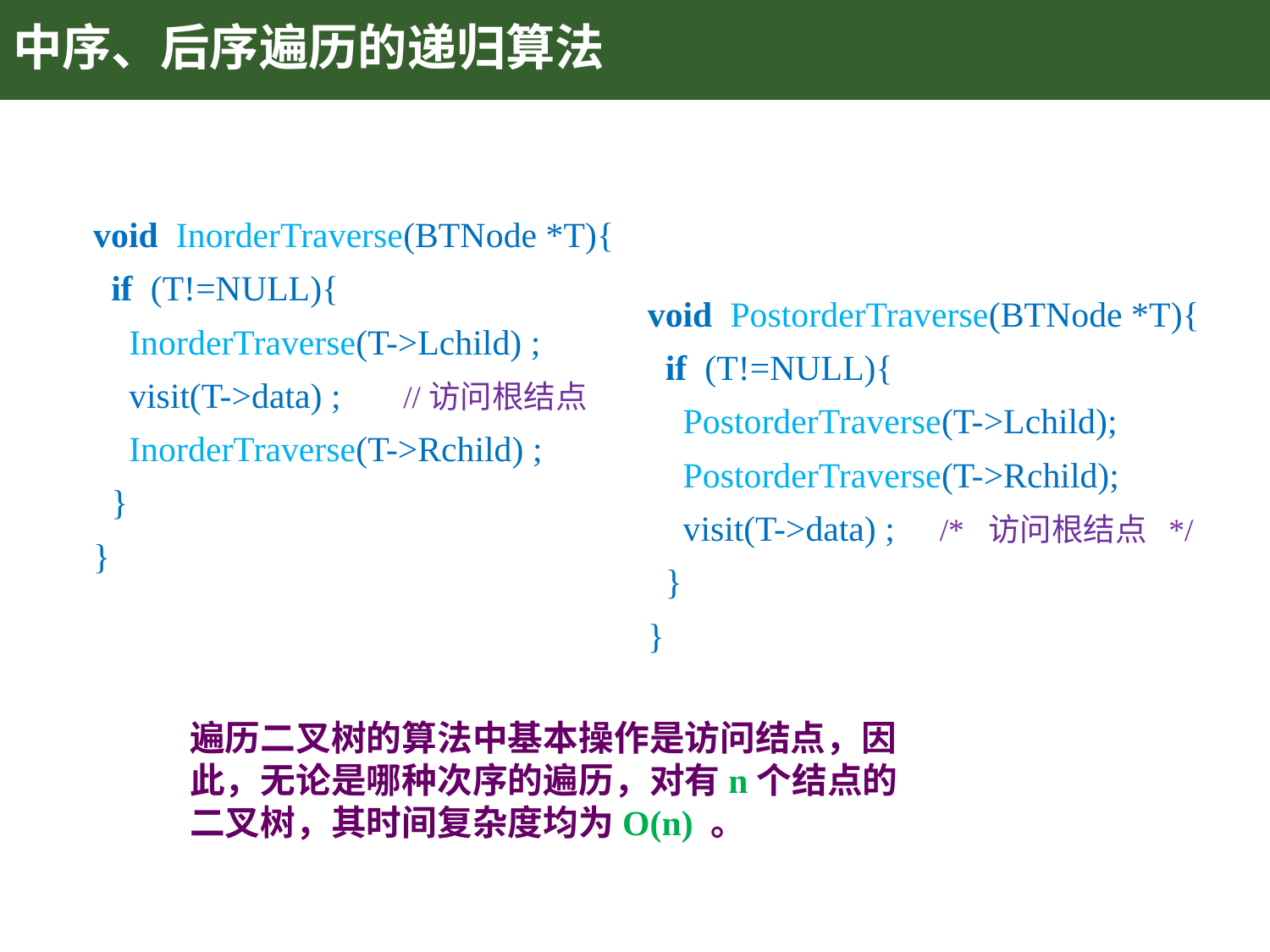

# 中序、后序遍历的递归算法
void  InorderTraverse(BTNode *T){
  if  (T!=NULL){
    InorderTraverse(T->Lchild) ;
    visit(T->data) ;       //访问根结点
    InorderTraverse(T->Rchild) ;
  }
}
void  PostorderTraverse(BTNode *T){
  if  (T!=NULL){
    PostorderTraverse(T->Lchild);
    PostorderTraverse(T->Rchild);
    visit(T->data) ;     /*  访问根结点  */
  }
}
遍历二叉树的算法中基本操作是访问结点，因此，无论是哪种次序的遍历，对有n个结点的二叉树，其时间复杂度均为O(n) 。